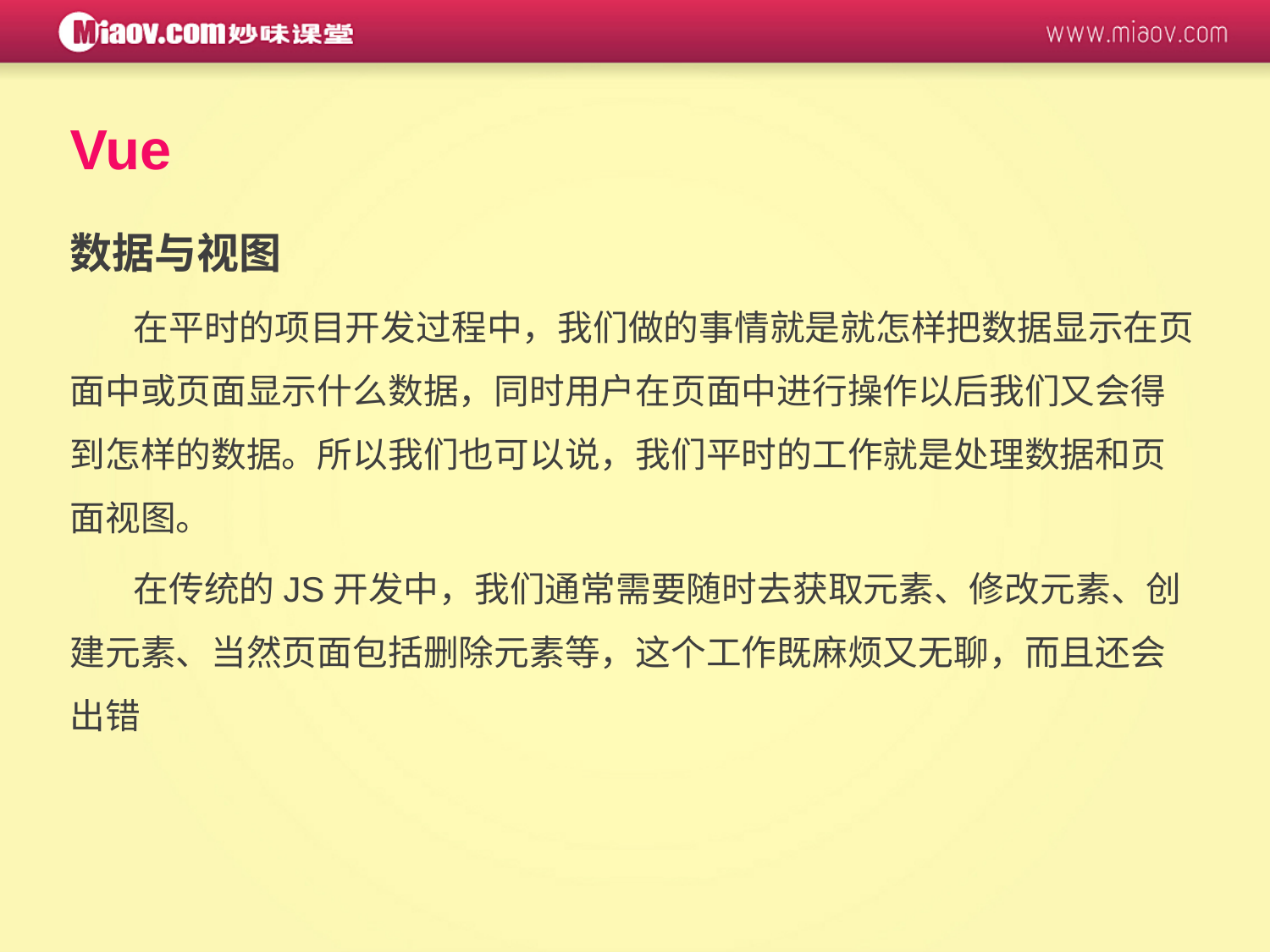

Vue

数据与视图
在平时的项目开发过程中，我们做的事情就是就怎样把数据显示在页面中或页面显示什么数据，同时用户在页面中进行操作以后我们又会得到怎样的数据。所以我们也可以说，我们平时的工作就是处理数据和页面视图。
在传统的JS开发中，我们通常需要随时去获取元素、修改元素、创建元素、当然页面包括删除元素等，这个工作既麻烦又无聊，而且还会出错